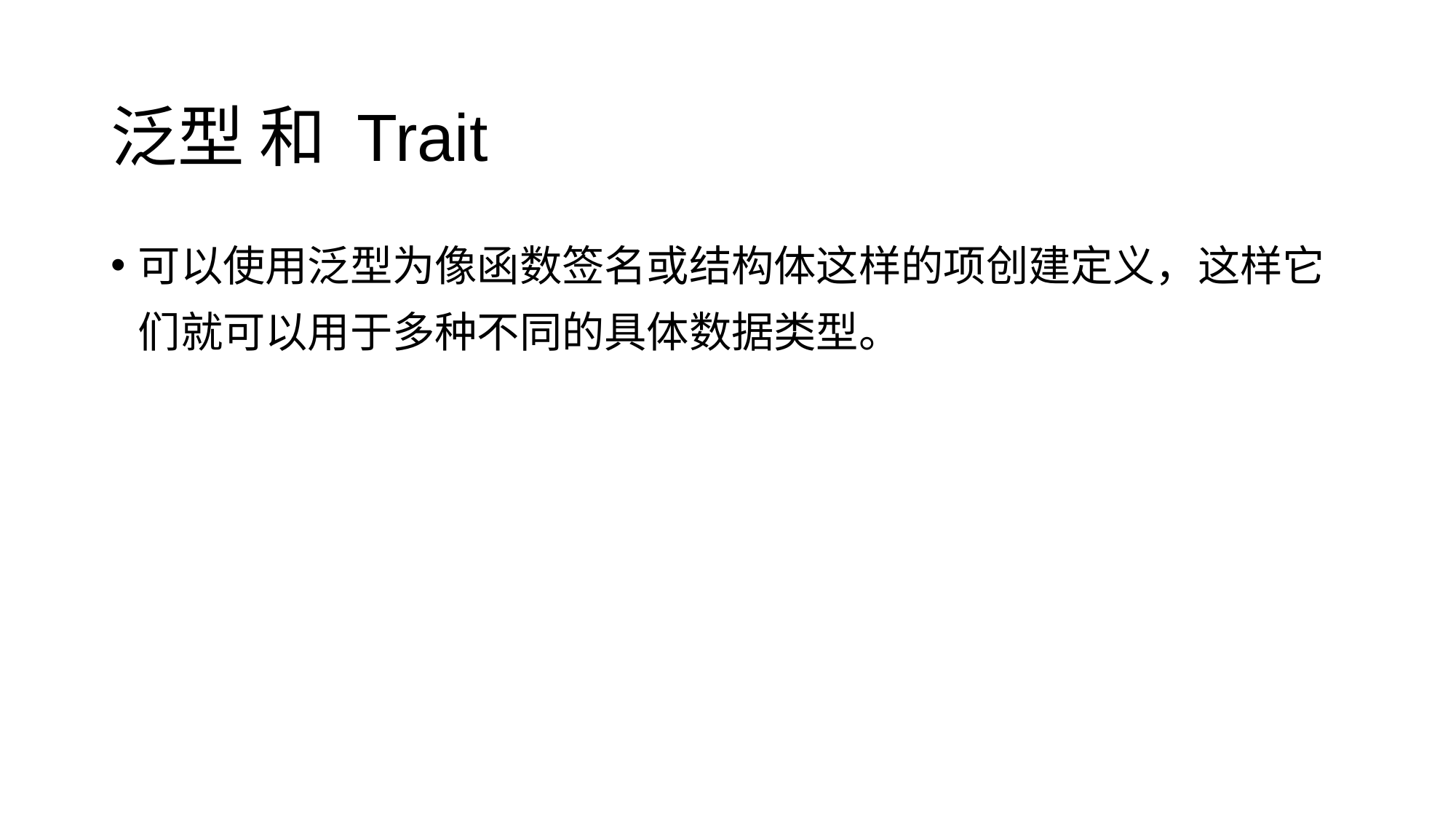

# 泛型 和 Trait
可以使用泛型为像函数签名或结构体这样的项创建定义，这样它们就可以用于多种不同的具体数据类型。